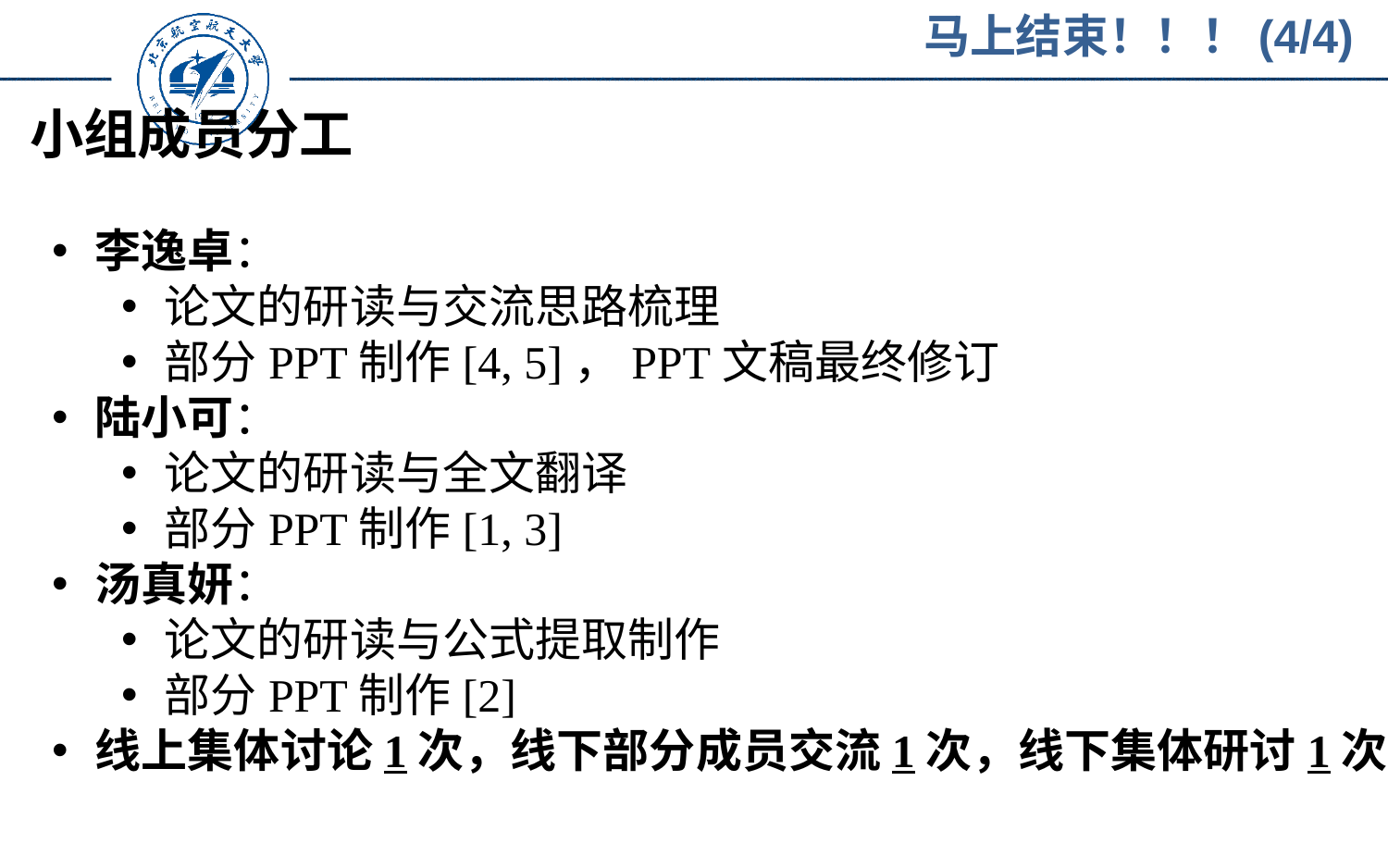

马上结束！！！(4/4)
小组成员分工
李逸卓：
论文的研读与交流思路梳理
部分PPT制作[4, 5]，PPT文稿最终修订
陆小可：
论文的研读与全文翻译
部分PPT制作[1, 3]
汤真妍：
论文的研读与公式提取制作
部分PPT制作[2]
线上集体讨论1次，线下部分成员交流1次，线下集体研讨1次